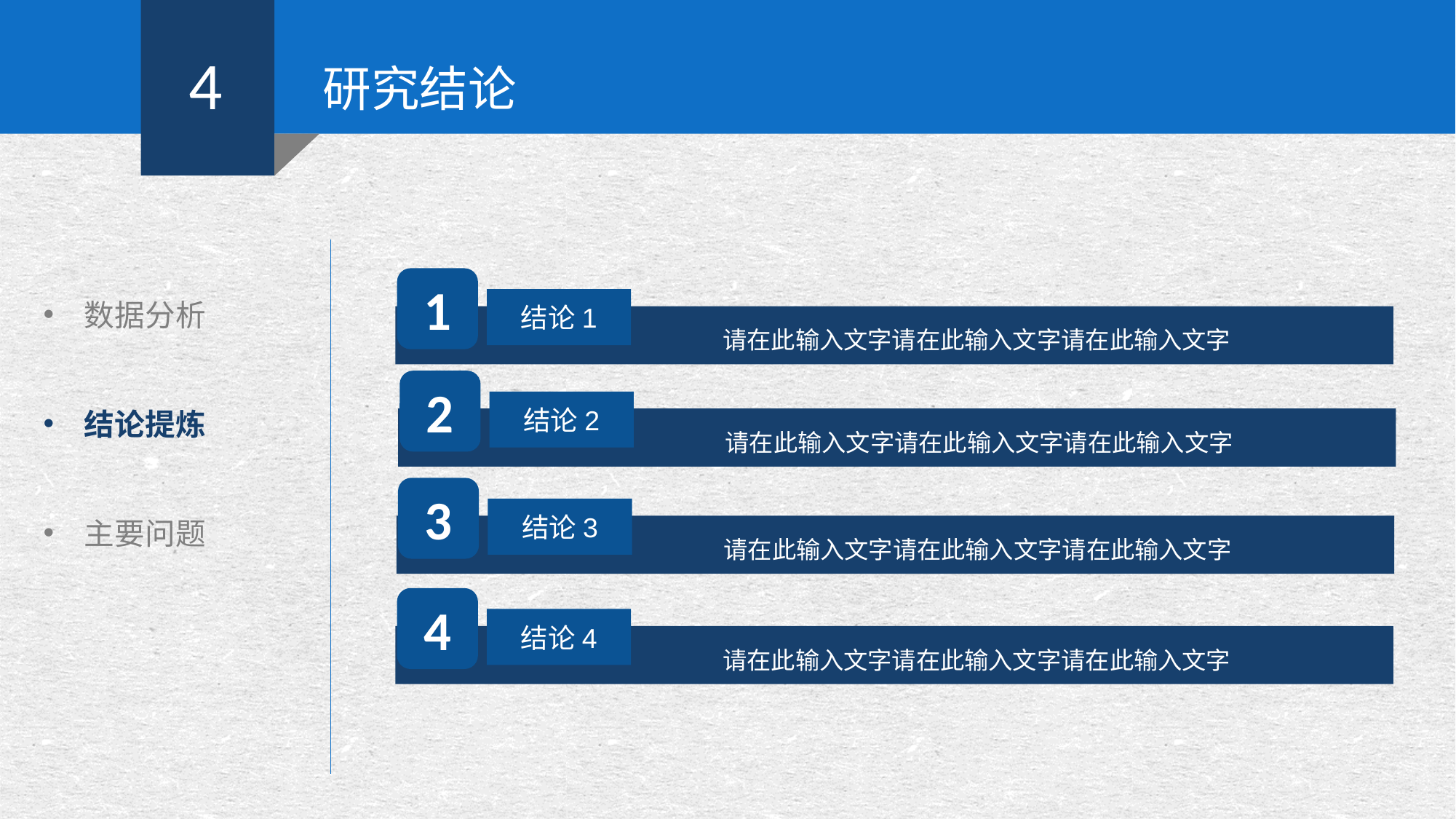

4
研究结论

数据分析
结论提炼
主要问题
1
结论1

请在此输入文字请在此输入文字请在此输入文字

2
结论2
http://www.pptstore.net/lunwenketi_ppt/14557.html

请在此输入文字请在此输入文字请在此输入文字

3
结论3

请在此输入文字请在此输入文字请在此输入文字

4
结论4

请在此输入文字请在此输入文字请在此输入文字